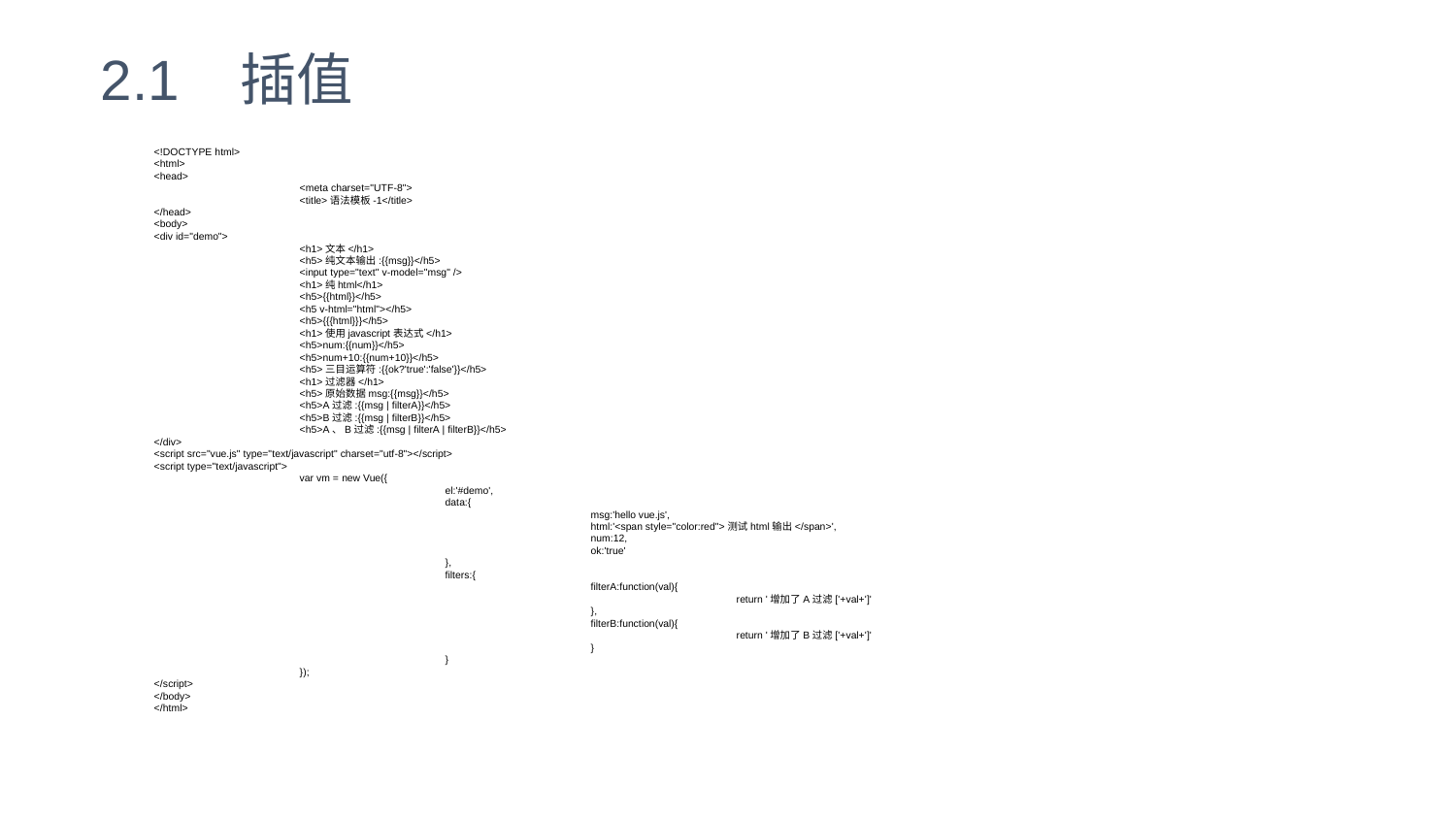

2.1   插值
<!DOCTYPE html>
<html>
<head>
	<meta charset="UTF-8">
	<title>语法模板-1</title>
</head>
<body>
<div id="demo">
	<h1>文本</h1>
	<h5>纯文本输出:{{msg}}</h5>
	<input type="text" v-model="msg" />
	<h1>纯html</h1>
	<h5>{{html}}</h5>
	<h5 v-html="html"></h5>
	<h5>{{{html}}}</h5>
	<h1>使用javascript表达式</h1>
	<h5>num:{{num}}</h5>
	<h5>num+10:{{num+10}}</h5>
	<h5>三目运算符:{{ok?'true':'false'}}</h5>
	<h1>过滤器</h1>
	<h5>原始数据msg:{{msg}}</h5>
	<h5>A过滤:{{msg | filterA}}</h5>
	<h5>B过滤:{{msg | filterB}}</h5>
	<h5>A、B过滤:{{msg | filterA | filterB}}</h5>
</div>
<script src="vue.js" type="text/javascript" charset="utf-8"></script>
<script type="text/javascript">
	var vm = new Vue({
		el:'#demo',
		data:{
			msg:'hello vue.js',
			html:'<span style="color:red">测试html输出</span>',
			num:12,
			ok:'true'
		},
		filters:{
			filterA:function(val){
				return '增加了A过滤['+val+']'
			},
			filterB:function(val){
				return '增加了B过滤['+val+']'
			}
		}
	});
</script>
</body>
</html>
16